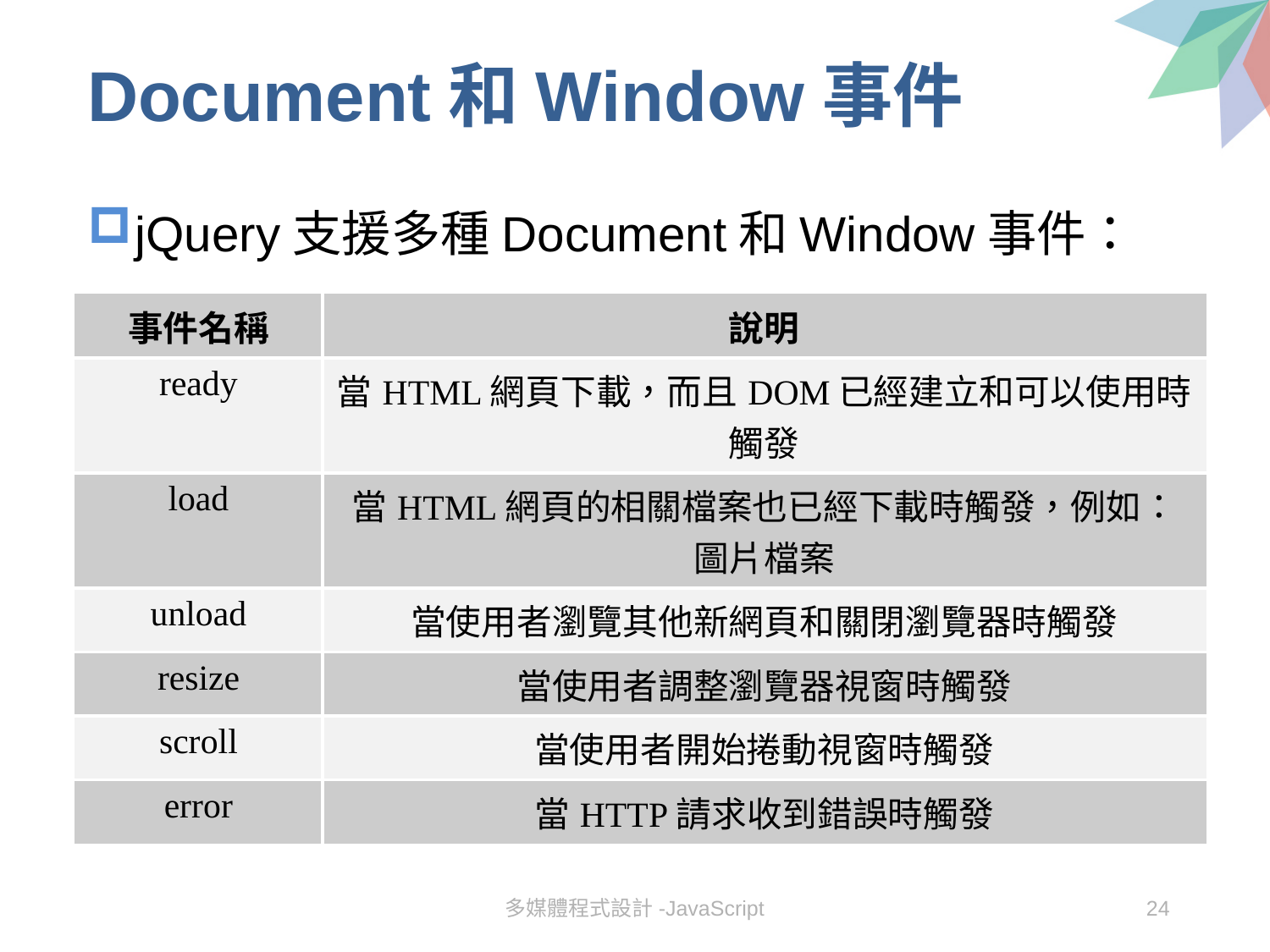

# Document和Window事件
jQuery支援多種Document和Window事件：

| 事件名稱 | 說明 |
| --- | --- |
| ready | 當HTML網頁下載，而且DOM已經建立和可以使用時觸發 |
| load | 當HTML網頁的相關檔案也已經下載時觸發，例如：圖片檔案 |
| unload | 當使用者瀏覽其他新網頁和關閉瀏覽器時觸發 |
| resize | 當使用者調整瀏覽器視窗時觸發 |
| scroll | 當使用者開始捲動視窗時觸發 |
| error | 當HTTP請求收到錯誤時觸發 |
多媒體程式設計-JavaScript
24